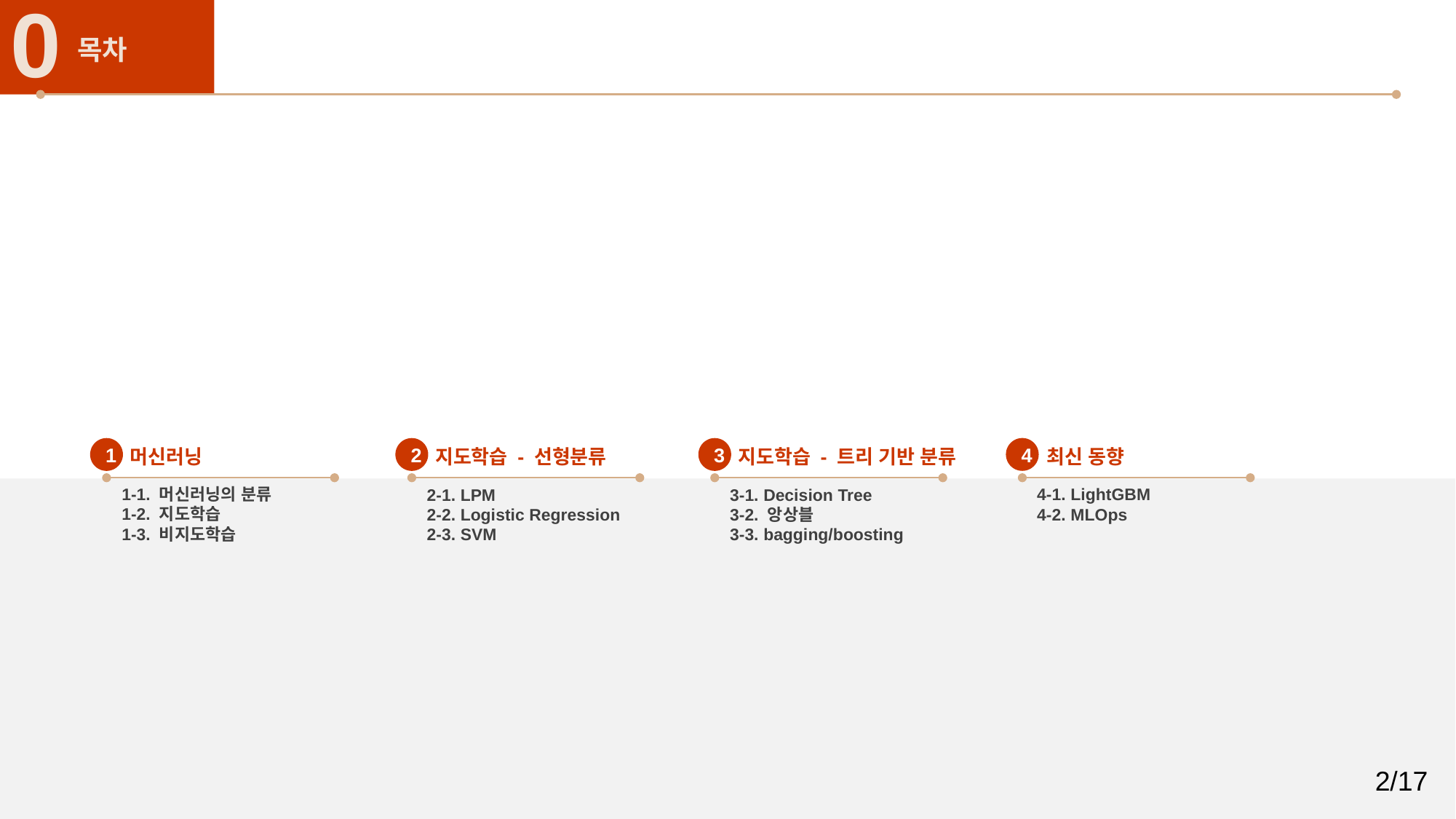

0

목차
4
3
1
2
머신러닝
최신 동향
지도학습 - 트리 기반 분류
지도학습 - 선형분류
1-1. 머신러닝의 분류
1-2. 지도학습
1-3. 비지도학습

4-1. LightGBM
4-2. MLOps
3-1. Decision Tree
3-2. 앙상블
3-3. bagging/boosting
2-1. LPM
2-2. Logistic Regression
2-3. SVM
2/17